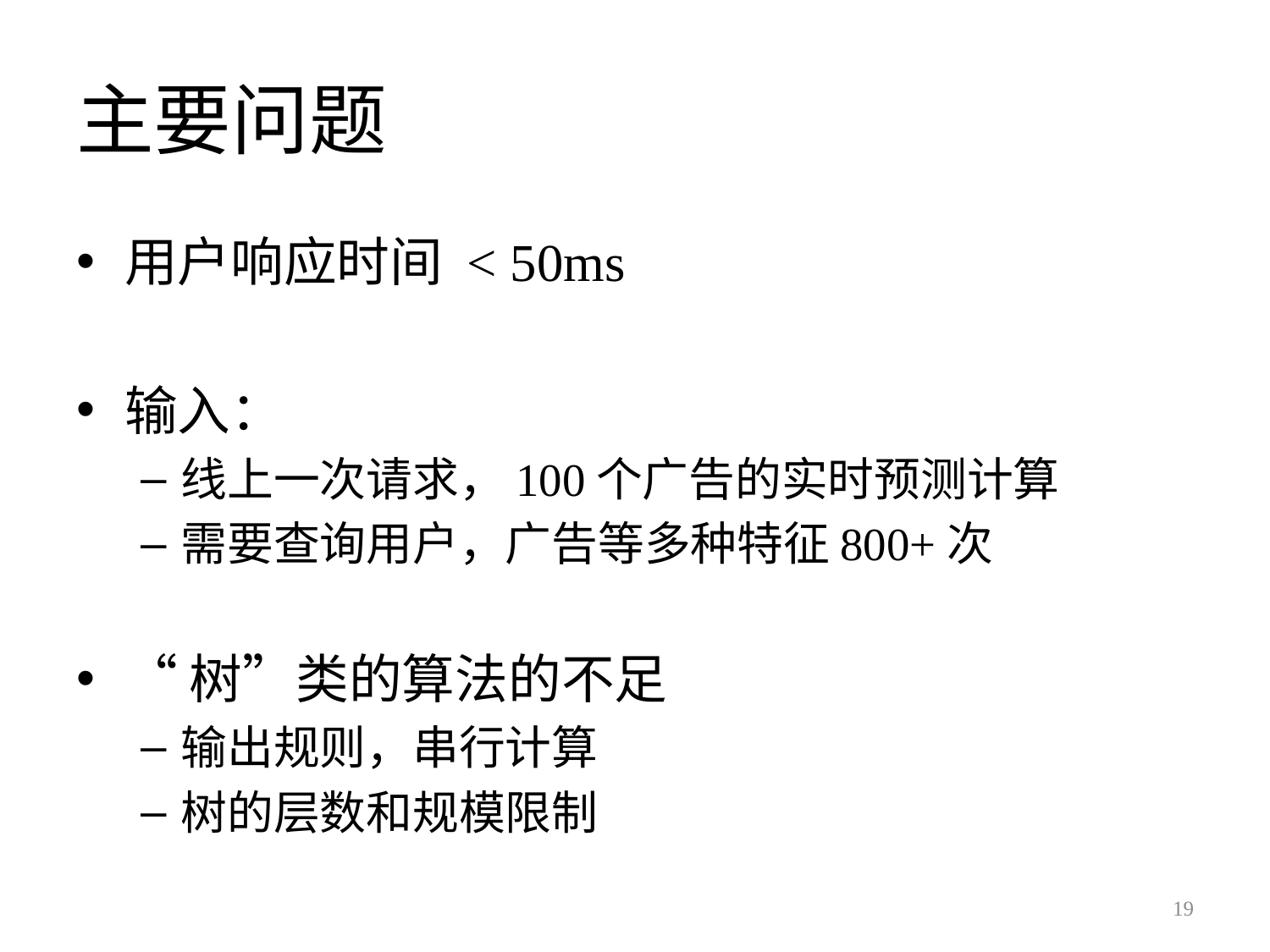

# 主要问题
用户响应时间 < 50ms

输入：
线上一次请求，100个广告的实时预测计算
需要查询用户，广告等多种特征800+次

“树”类的算法的不足
输出规则，串行计算
树的层数和规模限制
19